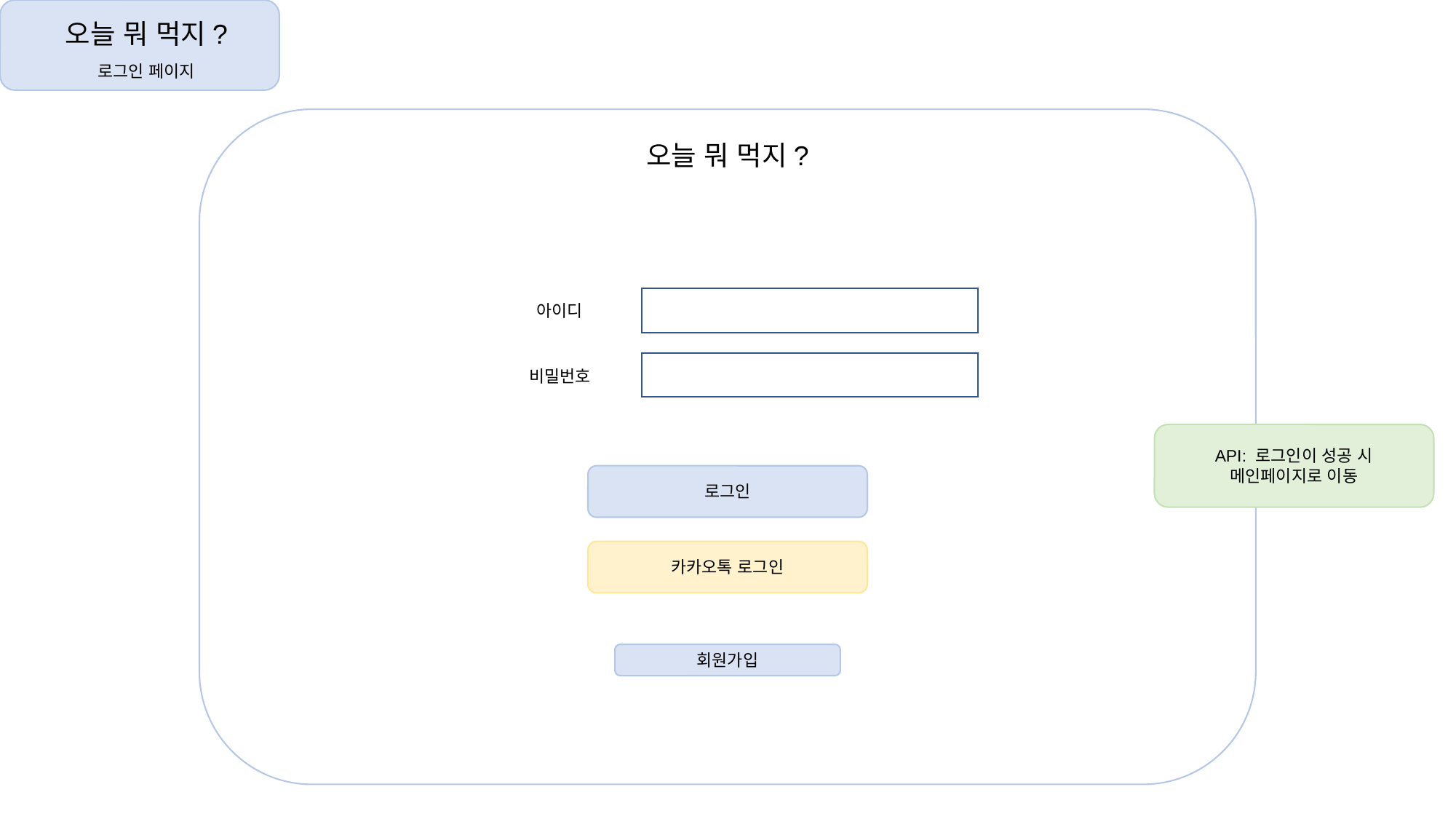

오늘 뭐 먹지?
로그인 페이지

오늘 뭐 먹지?

아이디

비밀번호

API: 로그인이 성공 시 메인페이지로 이동

로그인

카카오톡 로그인

회원가입